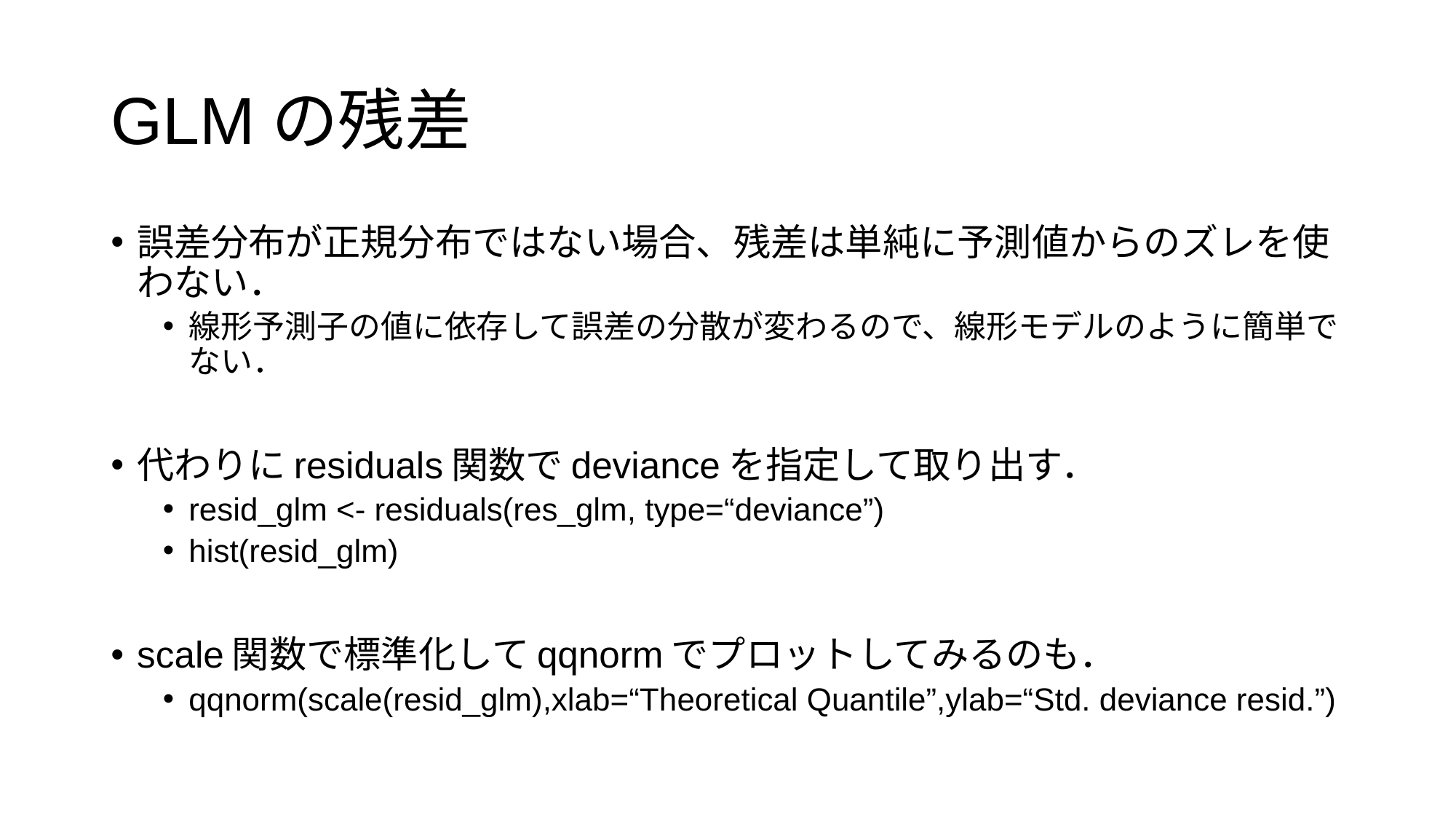

# GLMの残差
誤差分布が正規分布ではない場合、残差は単純に予測値からのズレを使わない．
線形予測子の値に依存して誤差の分散が変わるので、線形モデルのように簡単でない．

代わりにresiduals関数でdevianceを指定して取り出す．
resid_glm <- residuals(res_glm, type=“deviance”)
hist(resid_glm)

scale関数で標準化してqqnormでプロットしてみるのも．
qqnorm(scale(resid_glm),xlab=“Theoretical Quantile”,ylab=“Std. deviance resid.”)